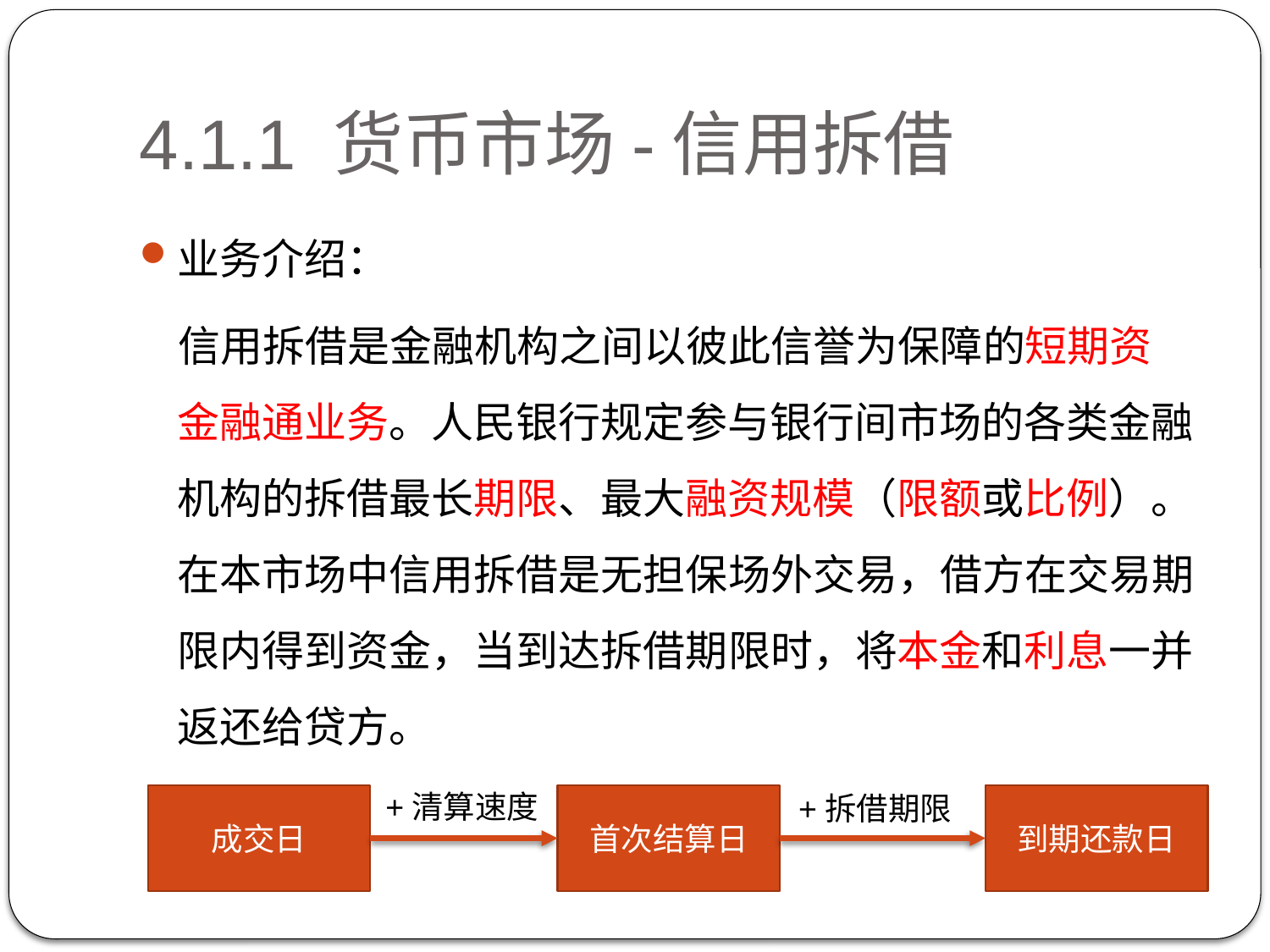

# 4.1.1 货币市场-信用拆借
业务介绍：
   信用拆借是金融机构之间以彼此信誉为保障的短期资金融通业务。人民银行规定参与银行间市场的各类金融机构的拆借最长期限、最大融资规模（限额或比例）。在本市场中信用拆借是无担保场外交易，借方在交易期限内得到资金，当到达拆借期限时，将本金和利息一并返还给贷方。

+清算速度
+拆借期限
成交日
首次结算日
到期还款日